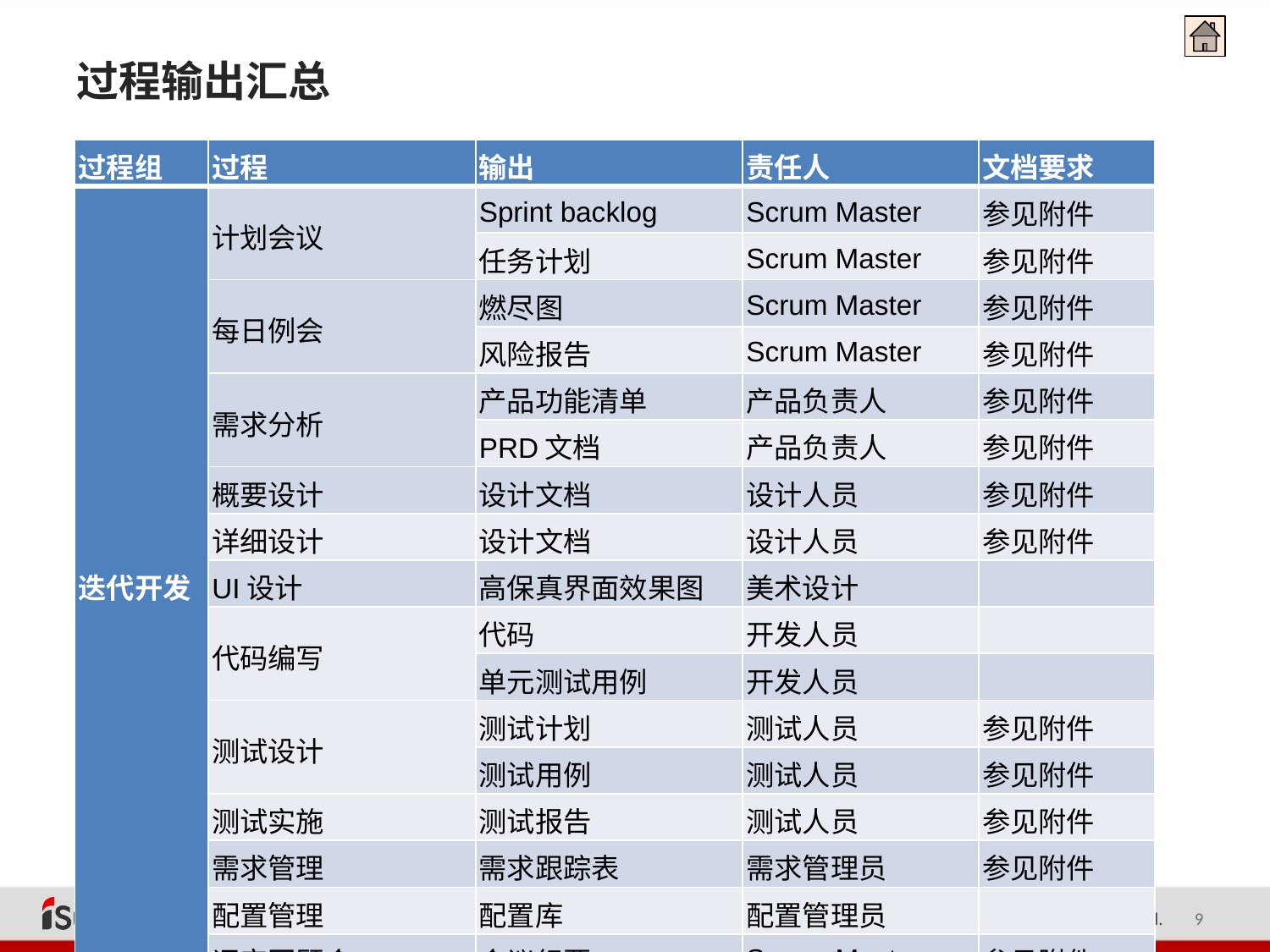

# 过程输出汇总
| 过程组 | 过程 | 输出 | 责任人 | 文档要求 |
| --- | --- | --- | --- | --- |
| 迭代开发 | 计划会议 | Sprint backlog | Scrum Master | 参见附件 |
|  |  | 任务计划 | Scrum Master | 参见附件 |
|  | 每日例会 | 燃尽图 | Scrum Master | 参见附件 |
|  |  | 风险报告 | Scrum Master | 参见附件 |
|  | 需求分析 | 产品功能清单 | 产品负责人 | 参见附件 |
|  |  | PRD文档 | 产品负责人 | 参见附件 |
|  | 概要设计 | 设计文档 | 设计人员 | 参见附件 |
|  | 详细设计 | 设计文档 | 设计人员 | 参见附件 |
|  | UI设计 | 高保真界面效果图 | 美术设计 |  |
|  | 代码编写 | 代码 | 开发人员 |  |
|  |  | 单元测试用例 | 开发人员 |  |
|  | 测试设计 | 测试计划 | 测试人员 | 参见附件 |
|  |  | 测试用例 | 测试人员 | 参见附件 |
|  | 测试实施 | 测试报告 | 测试人员 | 参见附件 |
|  | 需求管理 | 需求跟踪表 | 需求管理员 | 参见附件 |
|  | 配置管理 | 配置库 | 配置管理员 |  |
|  | 评审回顾会 | 会议纪要 | Scrum Master | 参见附件 |
9